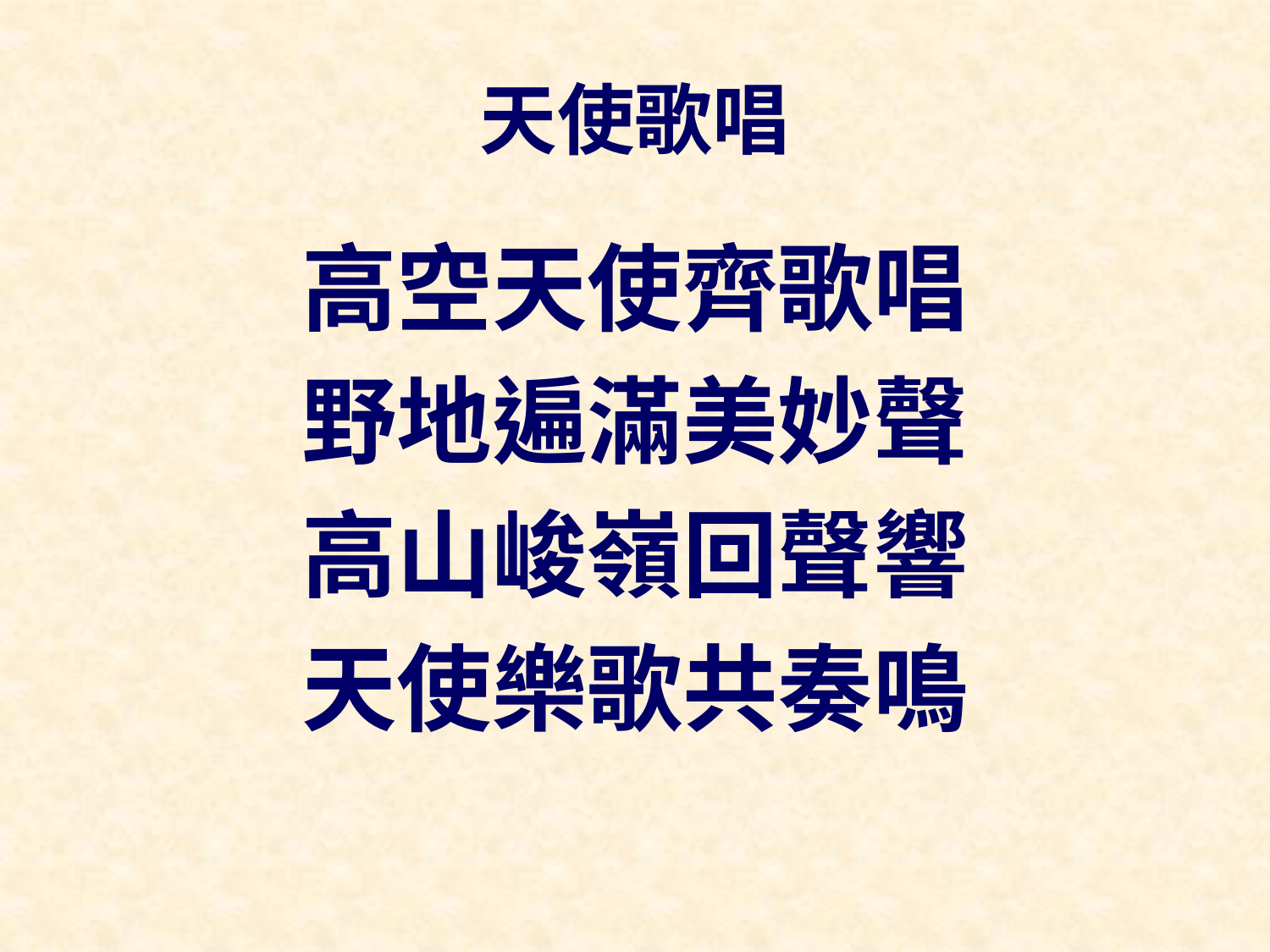

# 天使歌唱
高空天使齊歌唱
野地遍滿美妙聲
高山峻嶺回聲響
天使樂歌共奏鳴